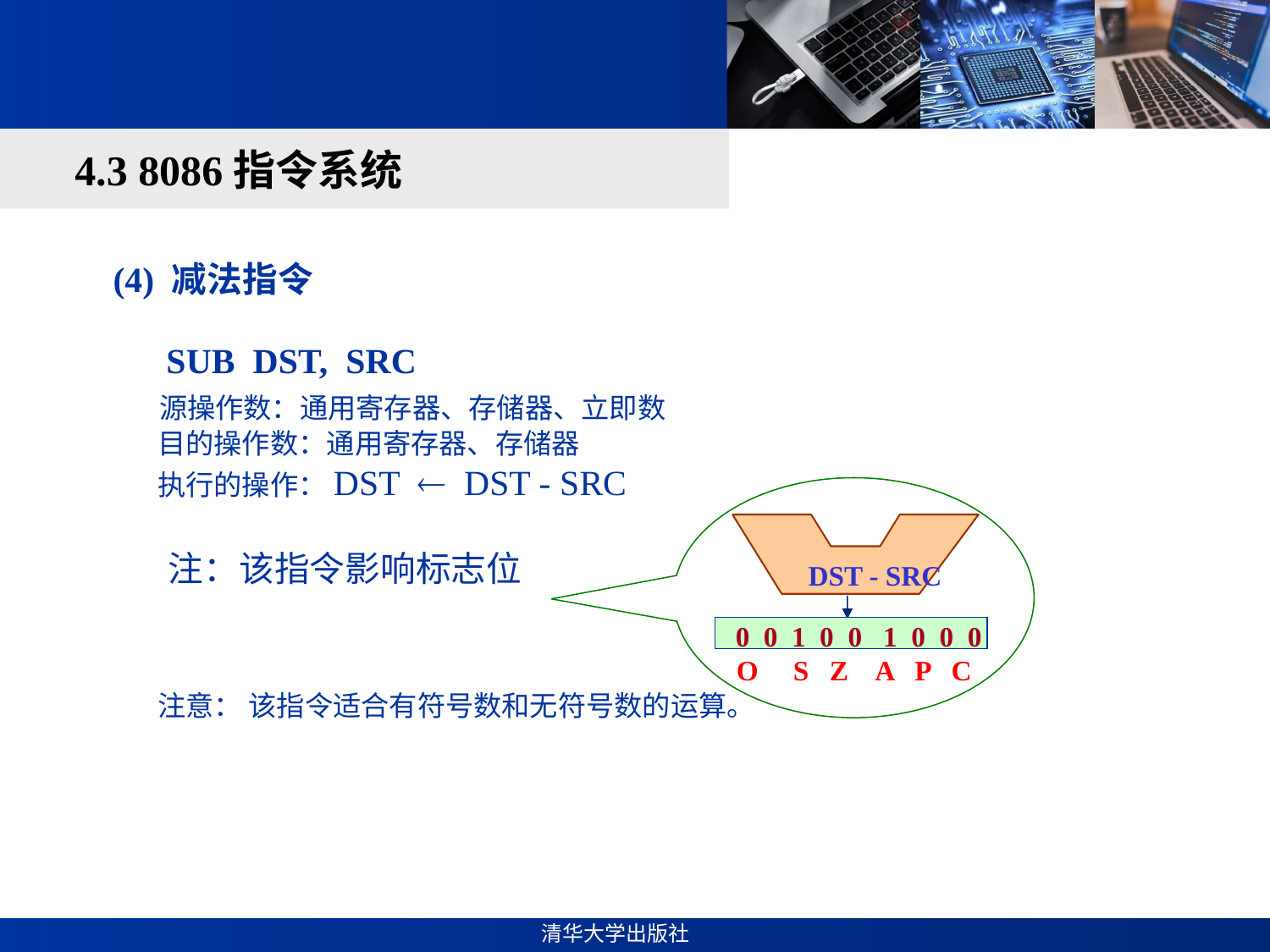

#
4.3 8086指令系统

(4) 减法指令
      SUB  DST,  SRC
      源操作数：通用寄存器、存储器、立即数
      目的操作数：通用寄存器、存储器
      执行的操作：DST  ←  DST - SRC

      注：该指令影响标志位

      注意： 该指令适合有符号数和无符号数的运算。

   DST - SRC

0  0  1  0  0   1  0  0  0

     O     S   Z    A   P   C